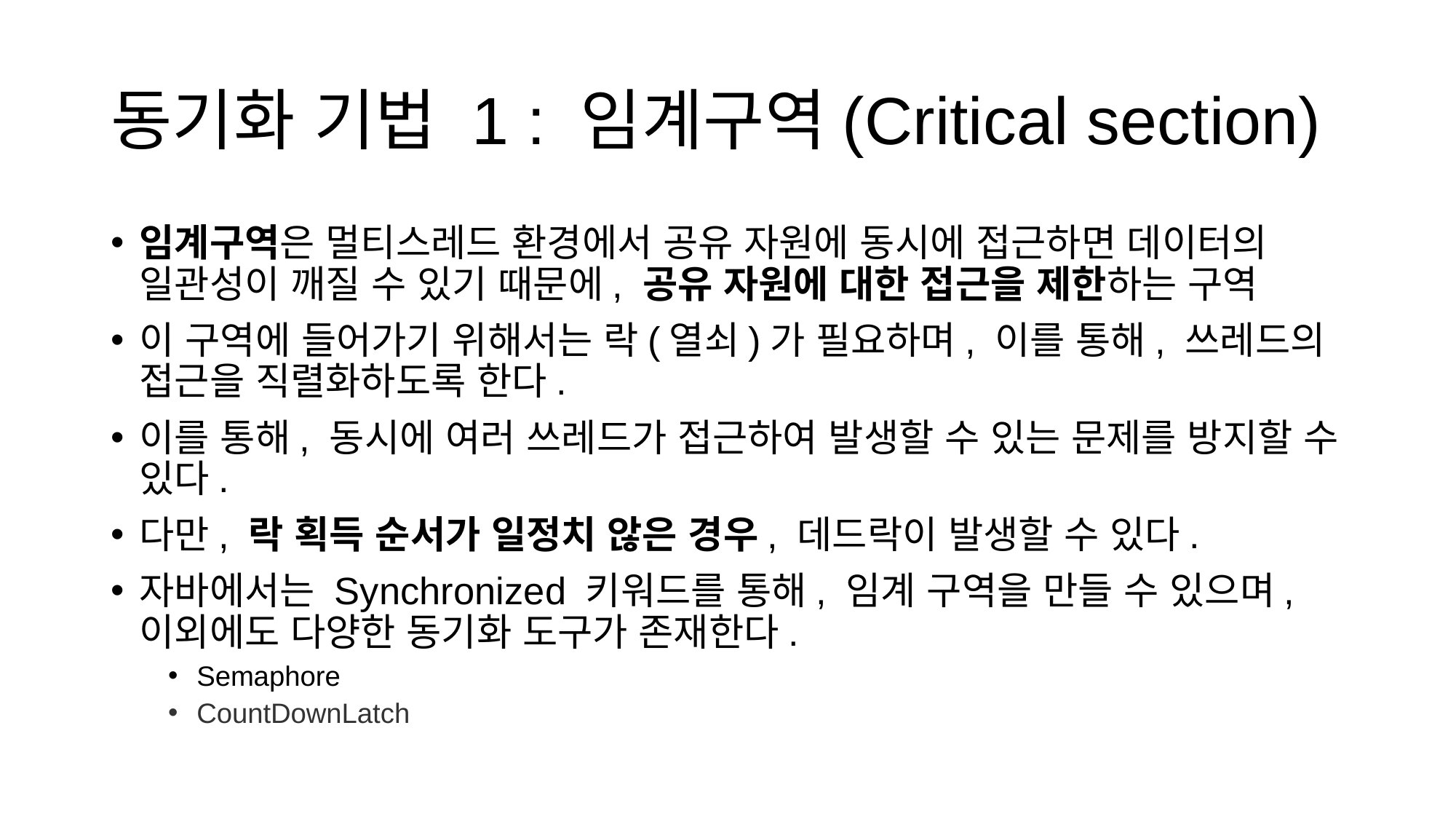

# 동기화 기법 1 : 임계구역(Critical section)
임계구역은 멀티스레드 환경에서 공유 자원에 동시에 접근하면 데이터의 일관성이 깨질 수 있기 때문에, 공유 자원에 대한 접근을 제한하는 구역
이 구역에 들어가기 위해서는 락(열쇠)가 필요하며, 이를 통해, 쓰레드의 접근을 직렬화하도록 한다.
이를 통해, 동시에 여러 쓰레드가 접근하여 발생할 수 있는 문제를 방지할 수 있다.
다만, 락 획득 순서가 일정치 않은 경우, 데드락이 발생할 수 있다.
자바에서는 Synchronized 키워드를 통해, 임계 구역을 만들 수 있으며, 이외에도 다양한 동기화 도구가 존재한다.
Semaphore
CountDownLatch